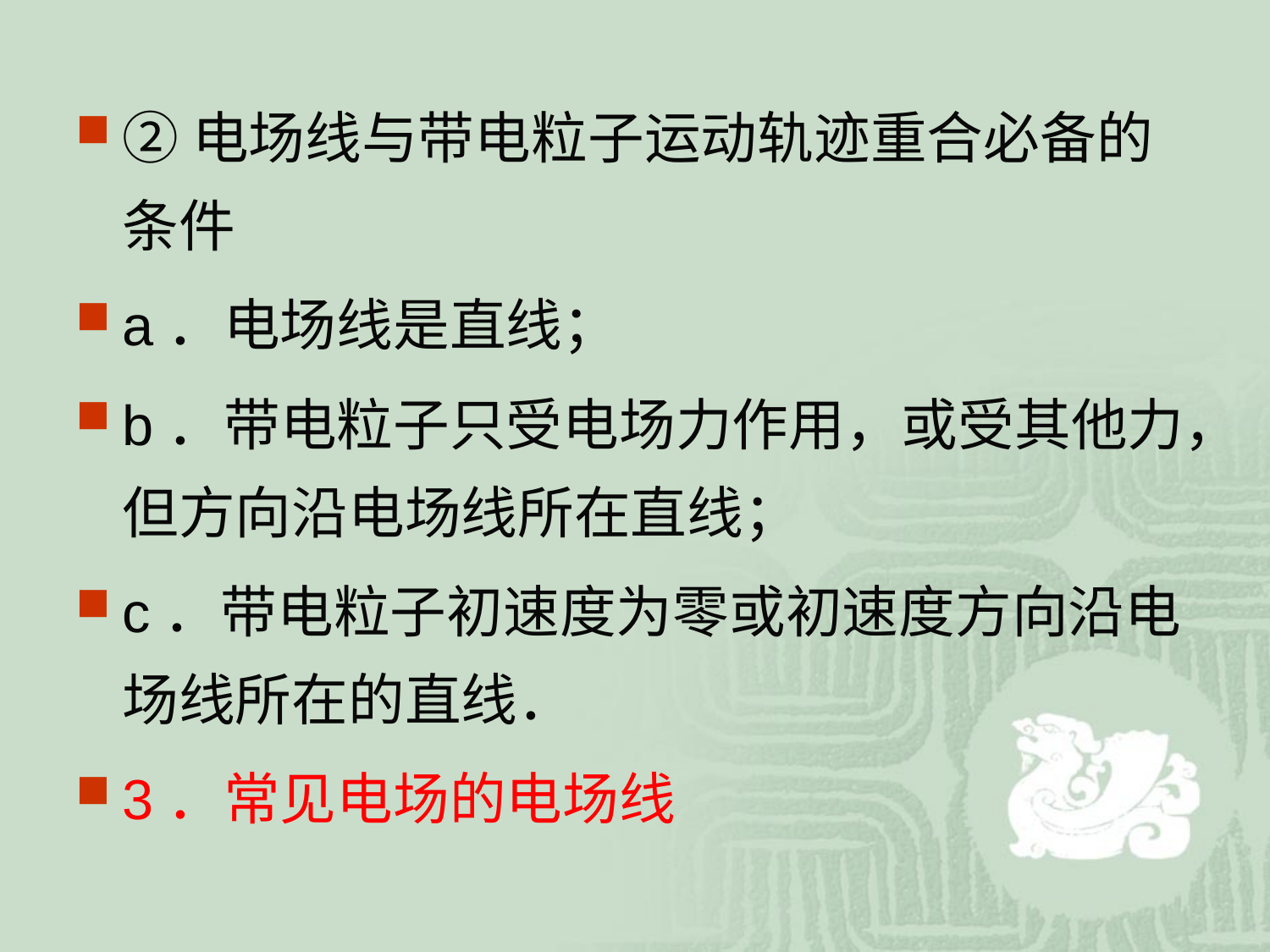

②电场线与带电粒子运动轨迹重合必备的条件
a．电场线是直线；
b．带电粒子只受电场力作用，或受其他力，但方向沿电场线所在直线；
c．带电粒子初速度为零或初速度方向沿电场线所在的直线．
3．常见电场的电场线